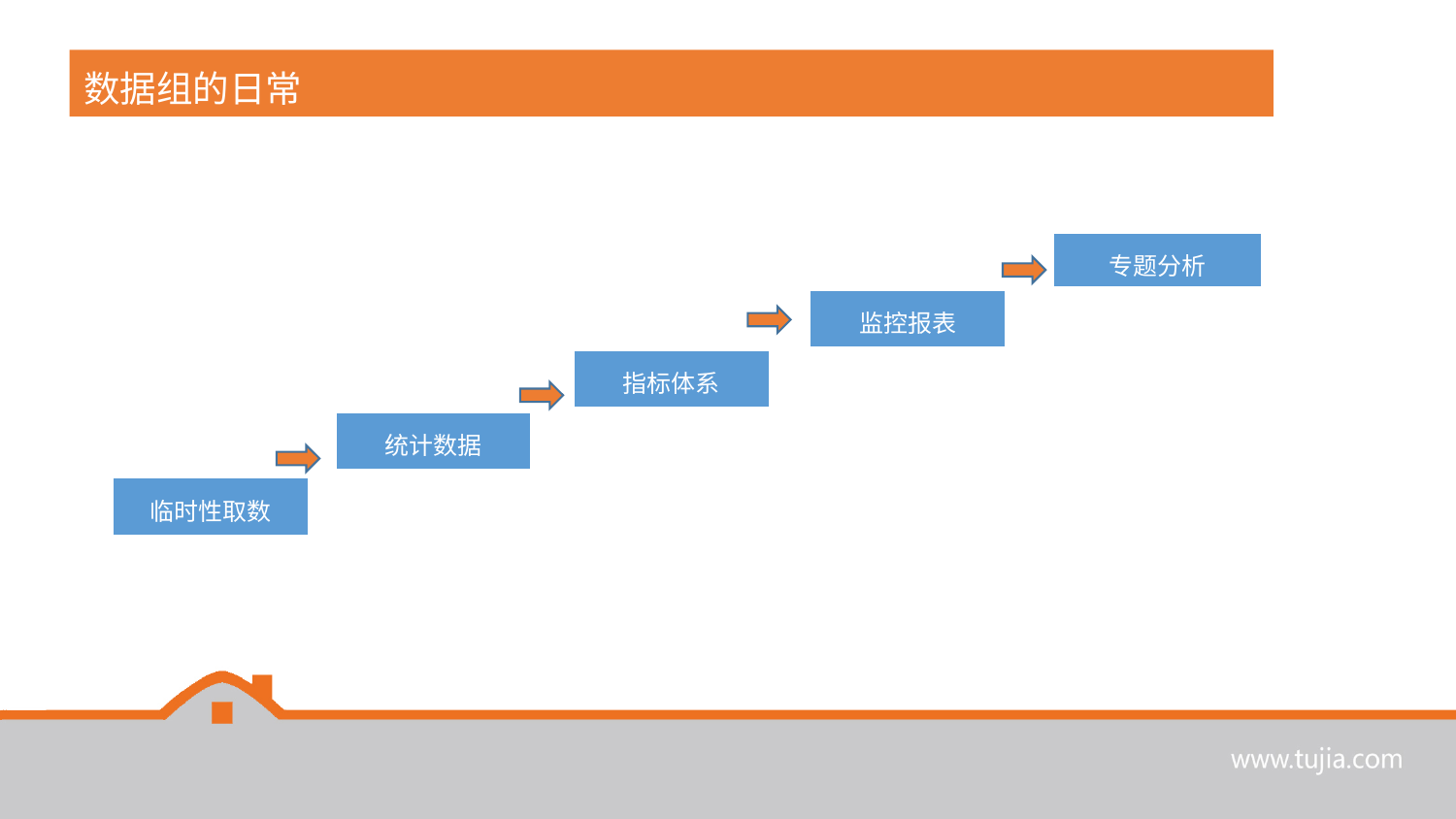

数据组的日常
| 专题分析 |
| --- |

| 监控报表 |
| --- |

| 指标体系 |
| --- |

| 统计数据 |
| --- |

| 临时性取数 |
| --- |